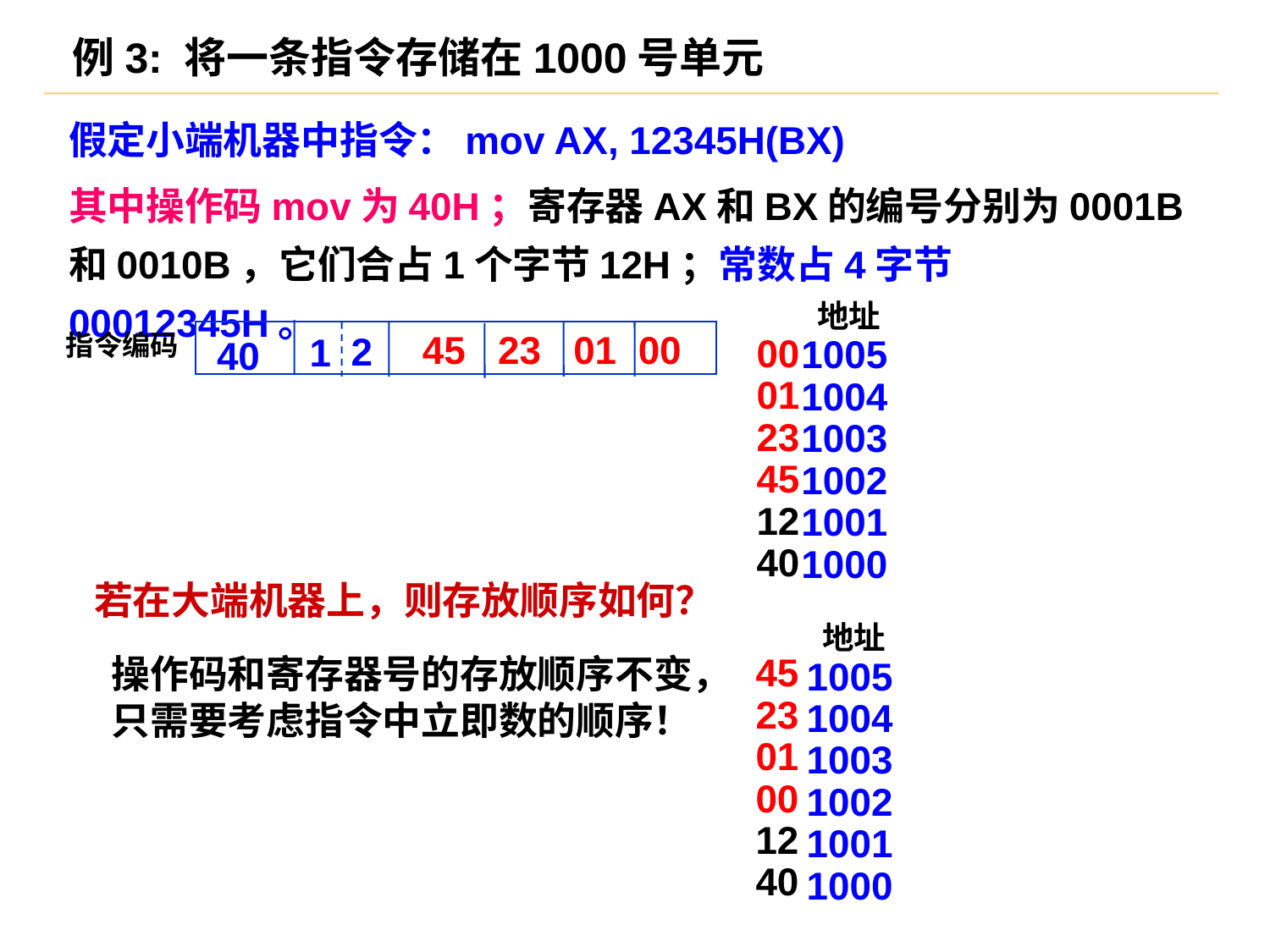

例3: 将一条指令存储在1000号单元
假定小端机器中指令：mov AX, 12345H(BX)
其中操作码mov为40H；寄存器AX和BX的编号分别为0001B和0010B，它们合占1个字节12H；常数占4字节00012345H。
地址
1005
1004
1003
1002
1001
1000

45   23   01  00

2
1
40
指令编码
00
01
23
45
12
40
若在大端机器上，则存放顺序如何？
地址
1005
1004
1003
1002
1001
1000
操作码和寄存器号的存放顺序不变，只需要考虑指令中立即数的顺序！
45
23
01
00
12
40
42